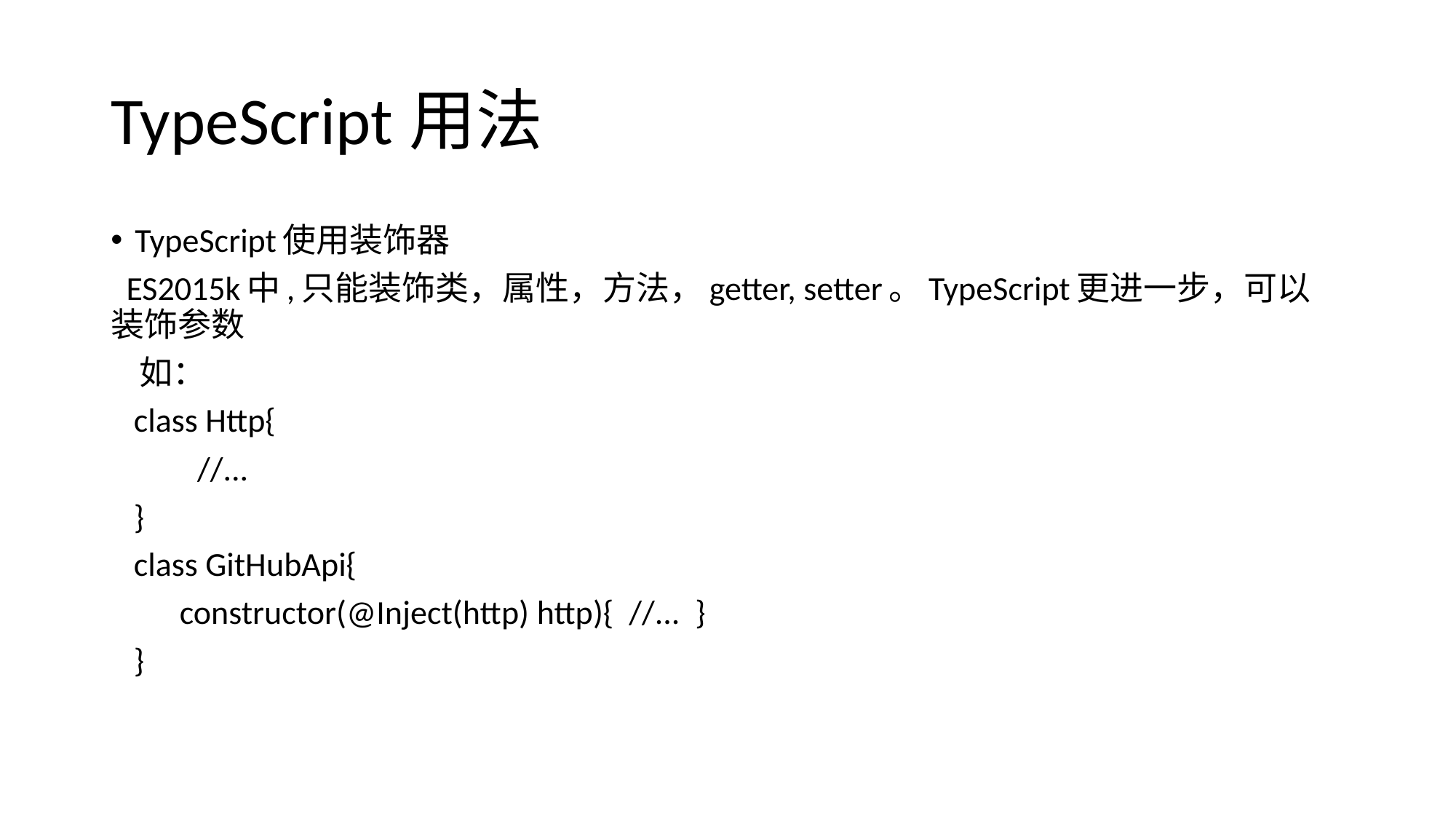

# TypeScript用法
TypeScript使用装饰器
  ES2015k中,只能装饰类，属性，方法，getter, setter。TypeScript更进一步，可以装饰参数
   如：
   class Http{
   	//...
   }
   class GitHubApi{
         constructor(@Inject(http) http){  //...  }
   }